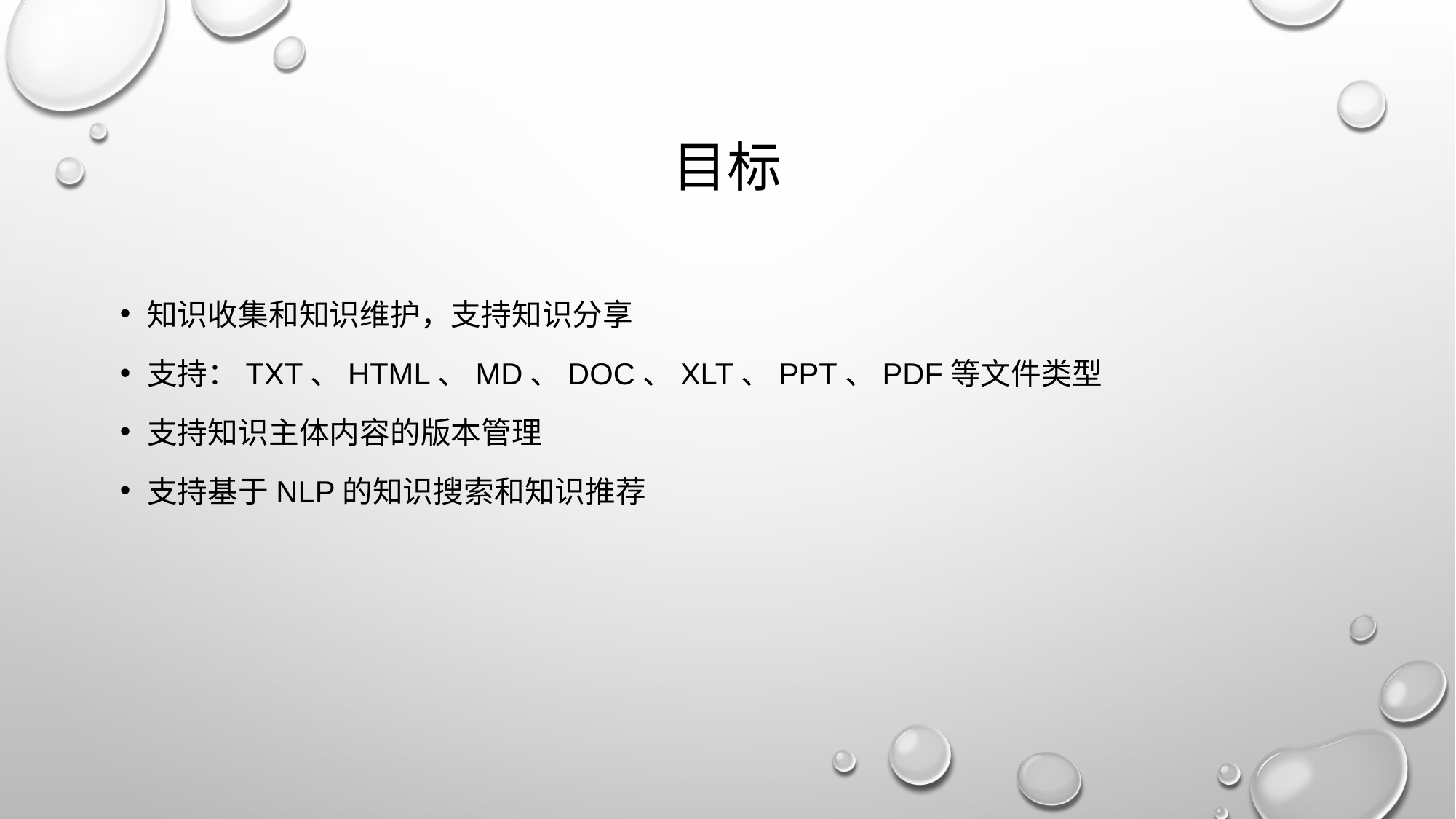

# 目标
知识收集和知识维护，支持知识分享
支持：TXT、HTML、MD、DOC、XLT、PPT、PDF等文件类型
支持知识主体内容的版本管理
支持基于NLP的知识搜索和知识推荐